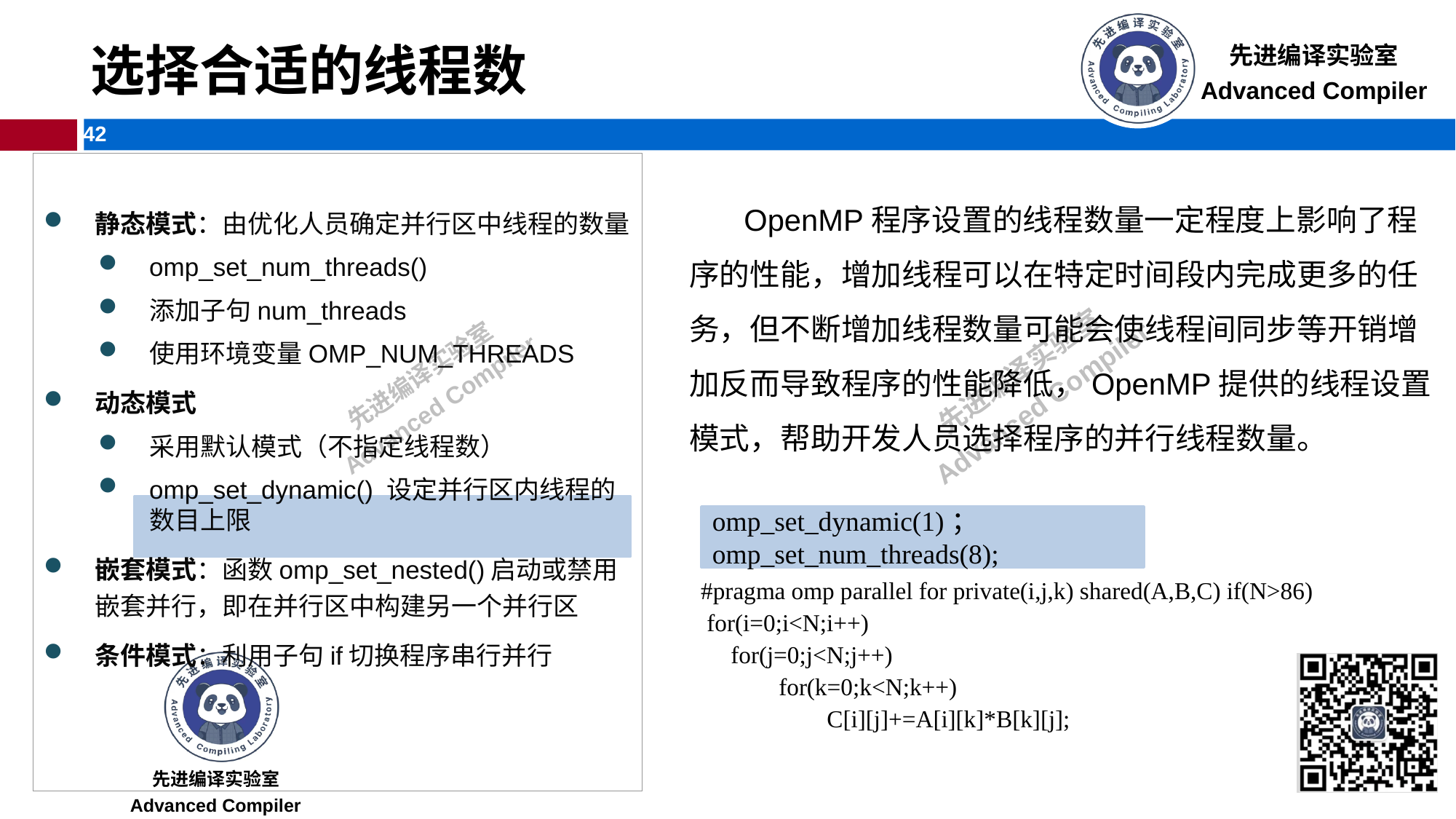

# 选择合适的线程数

静态模式：由优化人员确定并行区中线程的数量
omp_set_num_threads()
添加子句num_threads
使用环境变量OMP_NUM_THREADS
动态模式
采用默认模式（不指定线程数）
omp_set_dynamic() 设定并行区内线程的数目上限
嵌套模式：函数omp_set_nested()启动或禁用嵌套并行，即在并行区中构建另一个并行区
条件模式：利用子句if切换程序串行并行

OpenMP程序设置的线程数量一定程度上影响了程序的性能，增加线程可以在特定时间段内完成更多的任务，但不断增加线程数量可能会使线程间同步等开销增加反而导致程序的性能降低，OpenMP提供的线程设置模式，帮助开发人员选择程序的并行线程数量。

omp_set_dynamic(1)；
omp_set_num_threads(8);
   #pragma omp parallel for private(i,j,k) shared(A,B,C) if(N>86)
    for(i=0;i<N;i++)
        for(j=0;j<N;j++)
                for(k=0;k<N;k++)
                        C[i][j]+=A[i][k]*B[k][j];